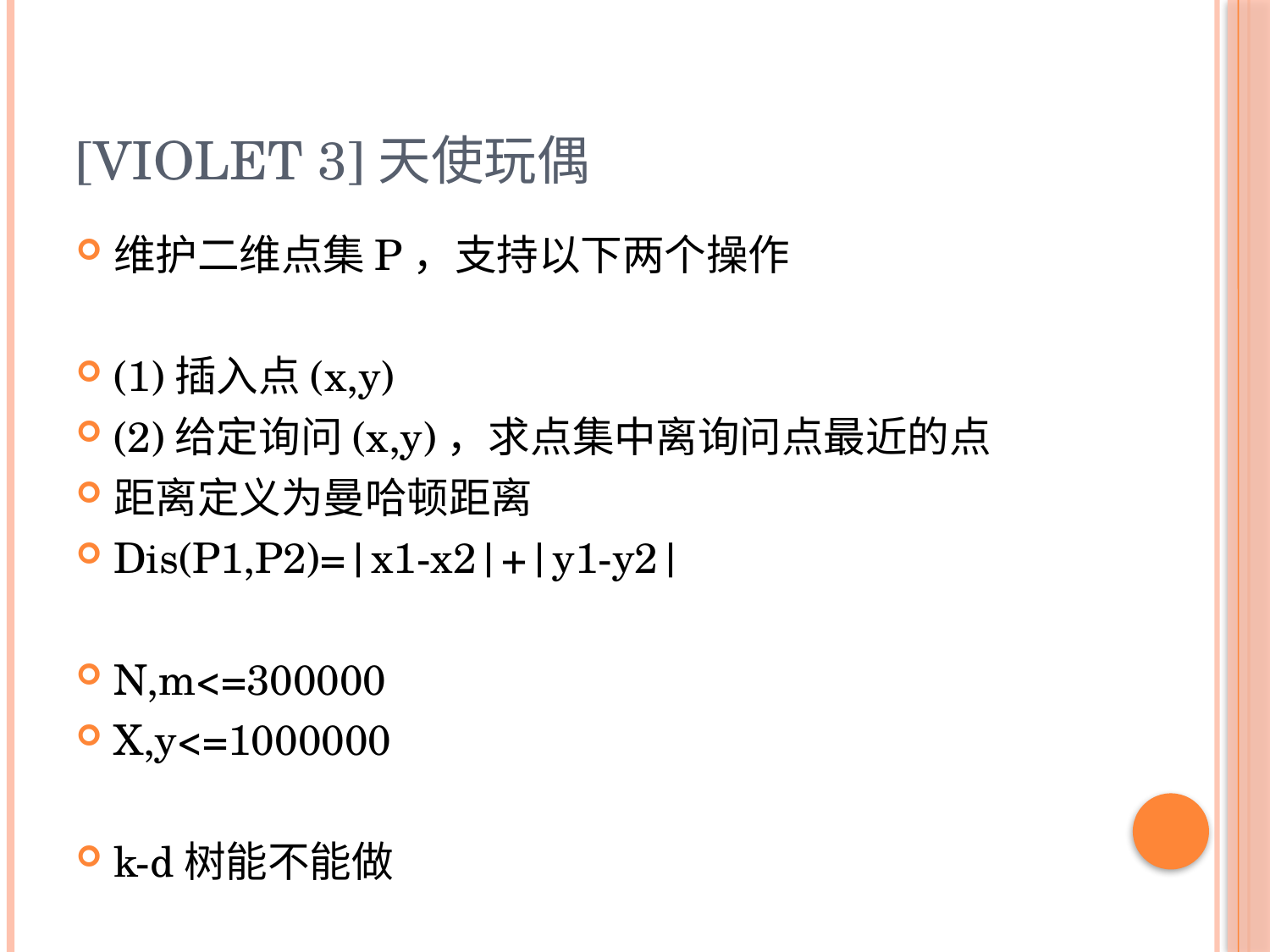

# [Violet 3]天使玩偶
维护二维点集P，支持以下两个操作

(1)插入点(x,y)
(2)给定询问(x,y)，求点集中离询问点最近的点
距离定义为曼哈顿距离
Dis(P1,P2)=|x1-x2|+|y1-y2|

N,m<=300000
X,y<=1000000

k-d树能不能做